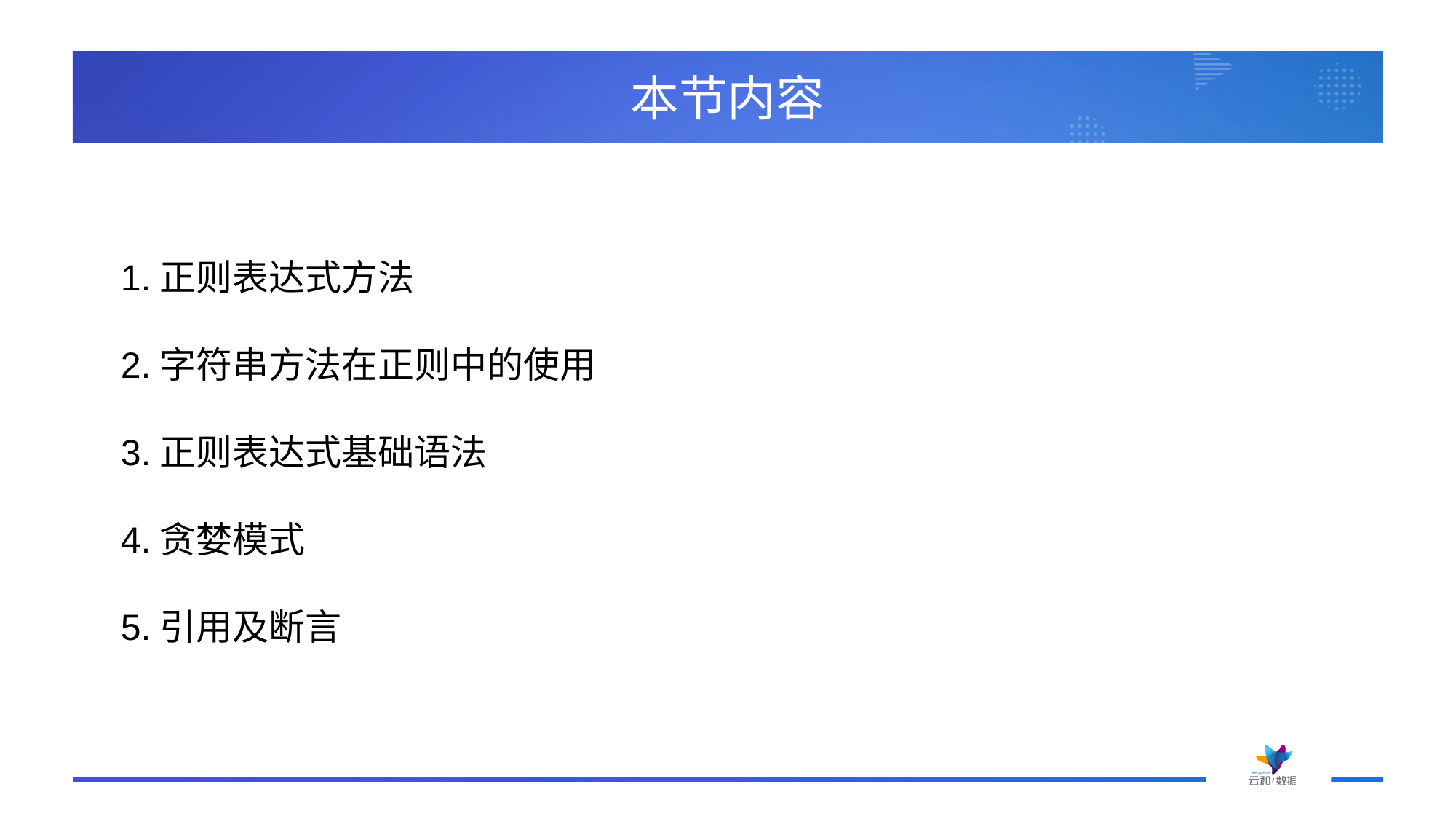

# 本节内容

1.正则表达式方法

2.字符串方法在正则中的使用

3.正则表达式基础语法

4.贪婪模式

5.引用及断言